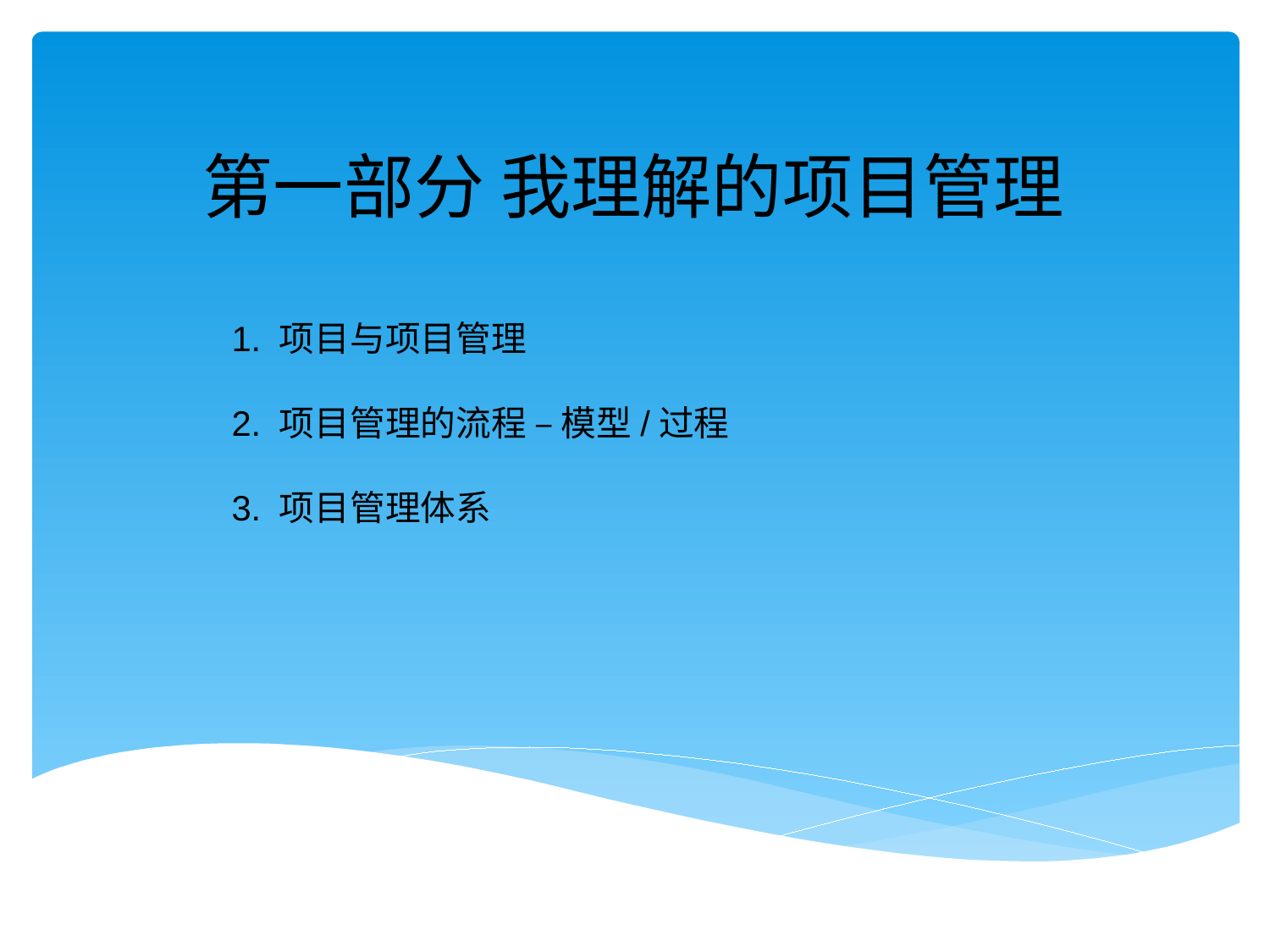

第一部分 我理解的项目管理
项目与项目管理

项目管理的流程 – 模型/过程

项目管理体系